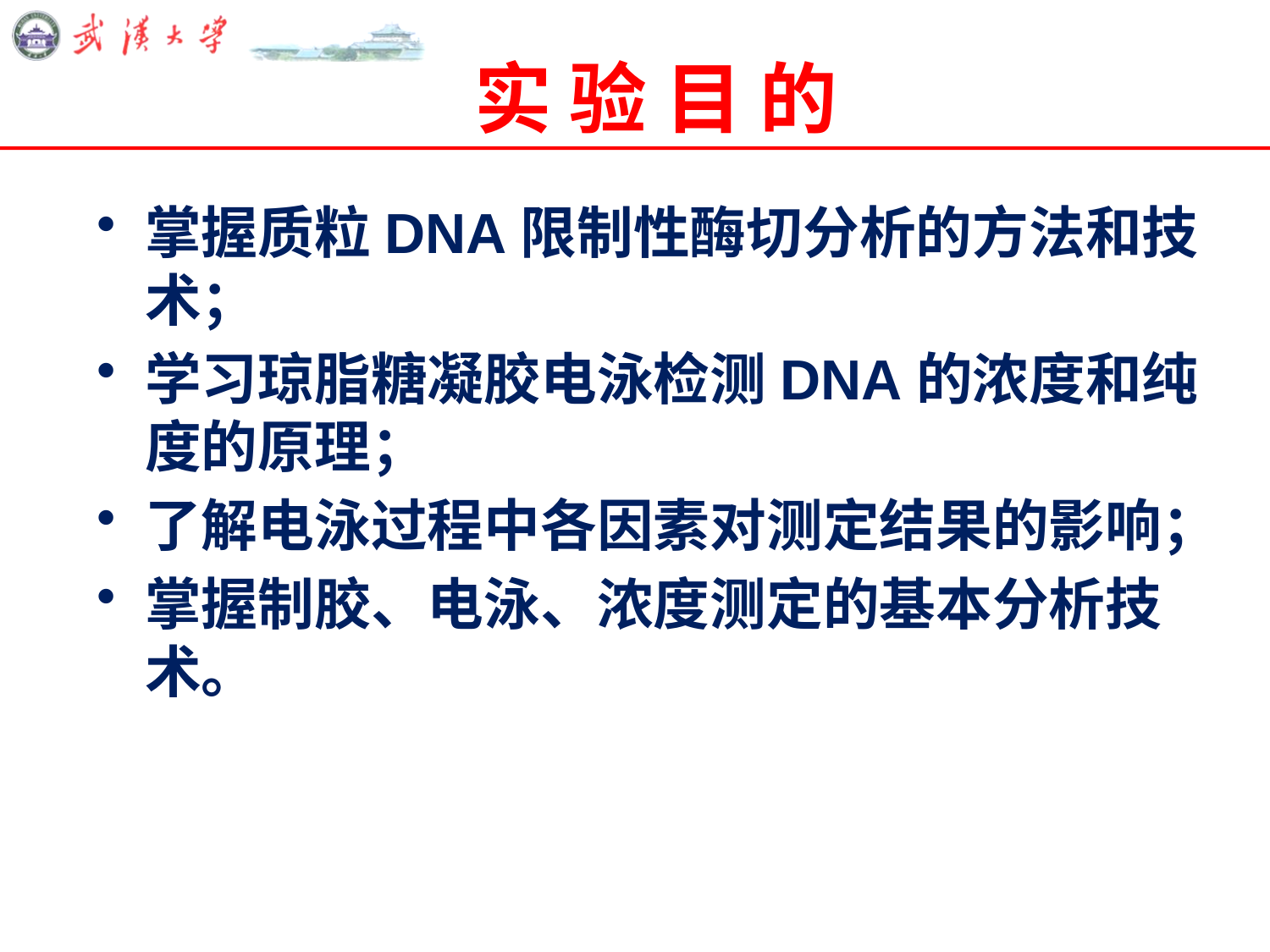

# 实 验 目 的

掌握质粒DNA限制性酶切分析的方法和技术；
学习琼脂糖凝胶电泳检测DNA的浓度和纯度的原理；
了解电泳过程中各因素对测定结果的影响；
掌握制胶、电泳、浓度测定的基本分析技术。